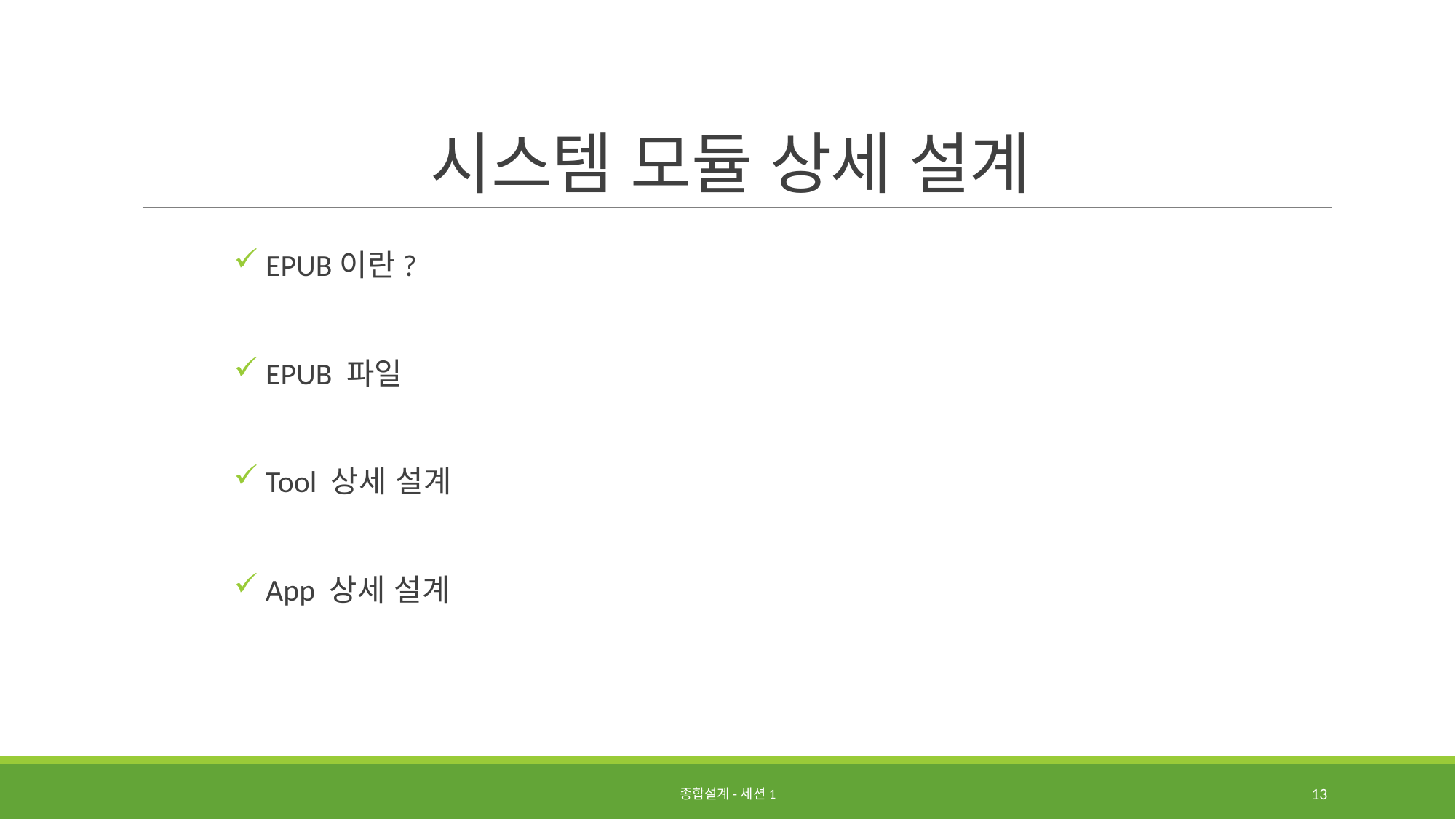

# 시스템 모듈 상세 설계
 EPUB이란?

 EPUB 파일

 Tool 상세 설계

 App 상세 설계
종합설계-세션1
13